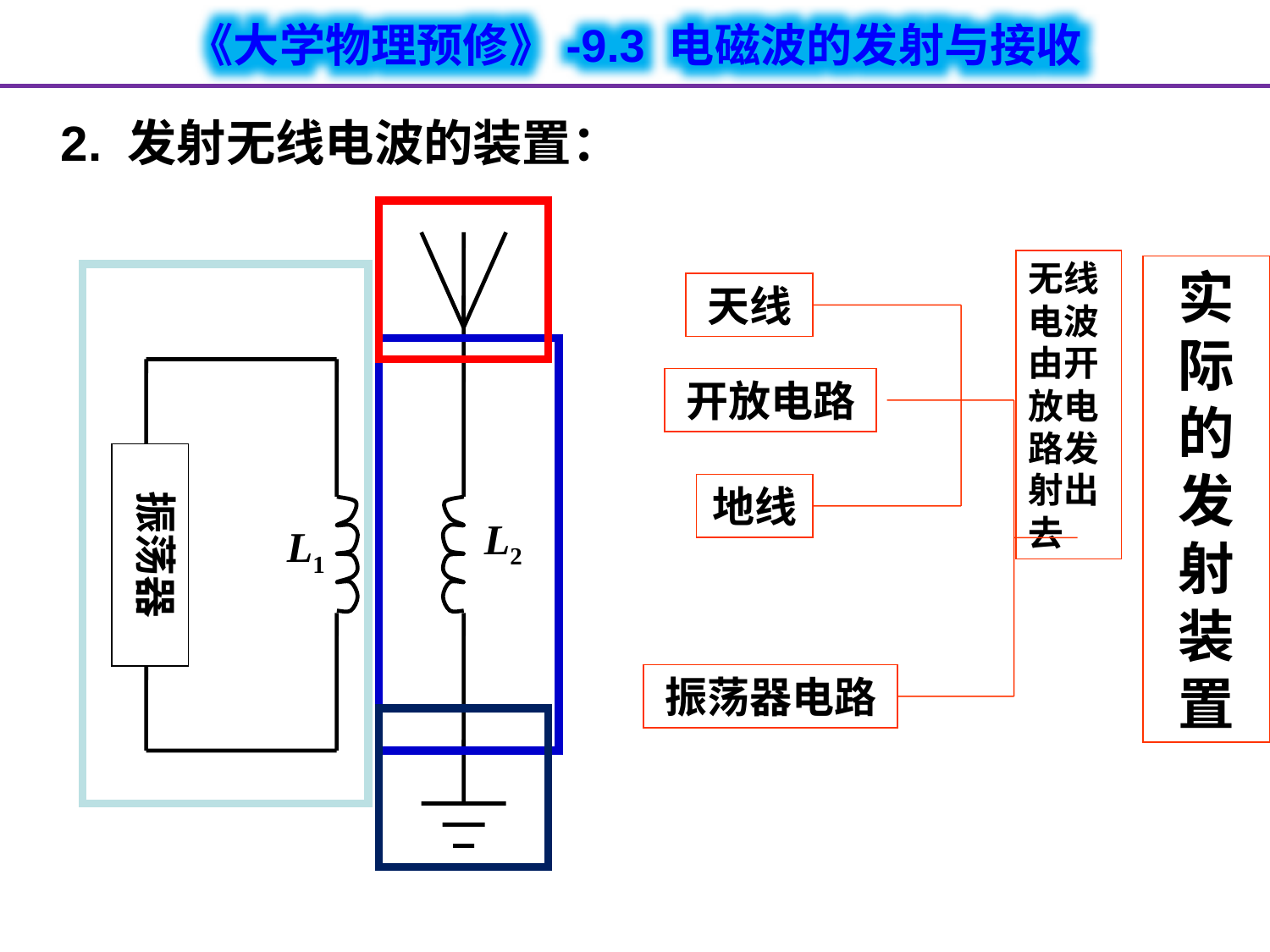

2. 发射无线电波的装置：

无线电波由开放电路发射出去
实际的发射装置

天线

开放电路

振荡器
地线

L2

L1

振荡器电路